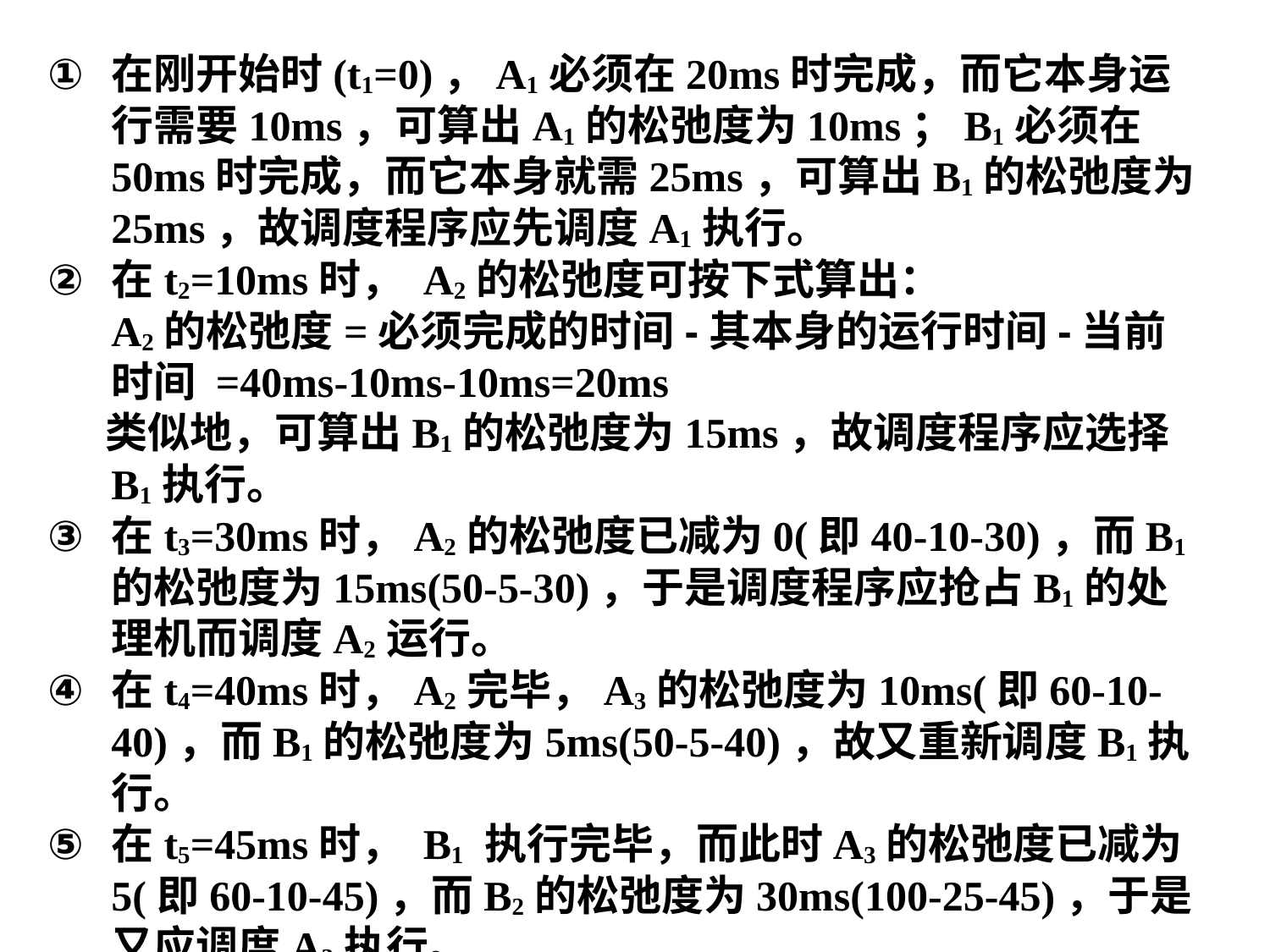

在刚开始时(t1=0)，A1必须在20ms时完成，而它本身运行需要10ms，可算出A1的松弛度为10ms；B1必须在50ms时完成，而它本身就需25ms，可算出B1的松弛度为25ms，故调度程序应先调度A1执行。
在t2=10ms时， A2的松弛度可按下式算出：
      A2的松弛度=必须完成的时间-其本身的运行时间-当前时间 =40ms-10ms-10ms=20ms
     类似地，可算出B1的松弛度为15ms，故调度程序应选择B1执行。
在t3=30ms时，A2的松弛度已减为0(即40-10-30)，而B1的松弛度为15ms(50-5-30)，于是调度程序应抢占B1的处理机而调度A2运行。
在t4=40ms时，A2完毕，A3的松弛度为10ms(即60-10-40)，而B1的松弛度为5ms(50-5-40)，故又重新调度B1执行。
在t5=45ms时， B1 执行完毕，而此时A3的松弛度已减为5(即60-10-45)，而B2的松弛度为30ms(100-25-45)，于是又应调度A3执行。
82